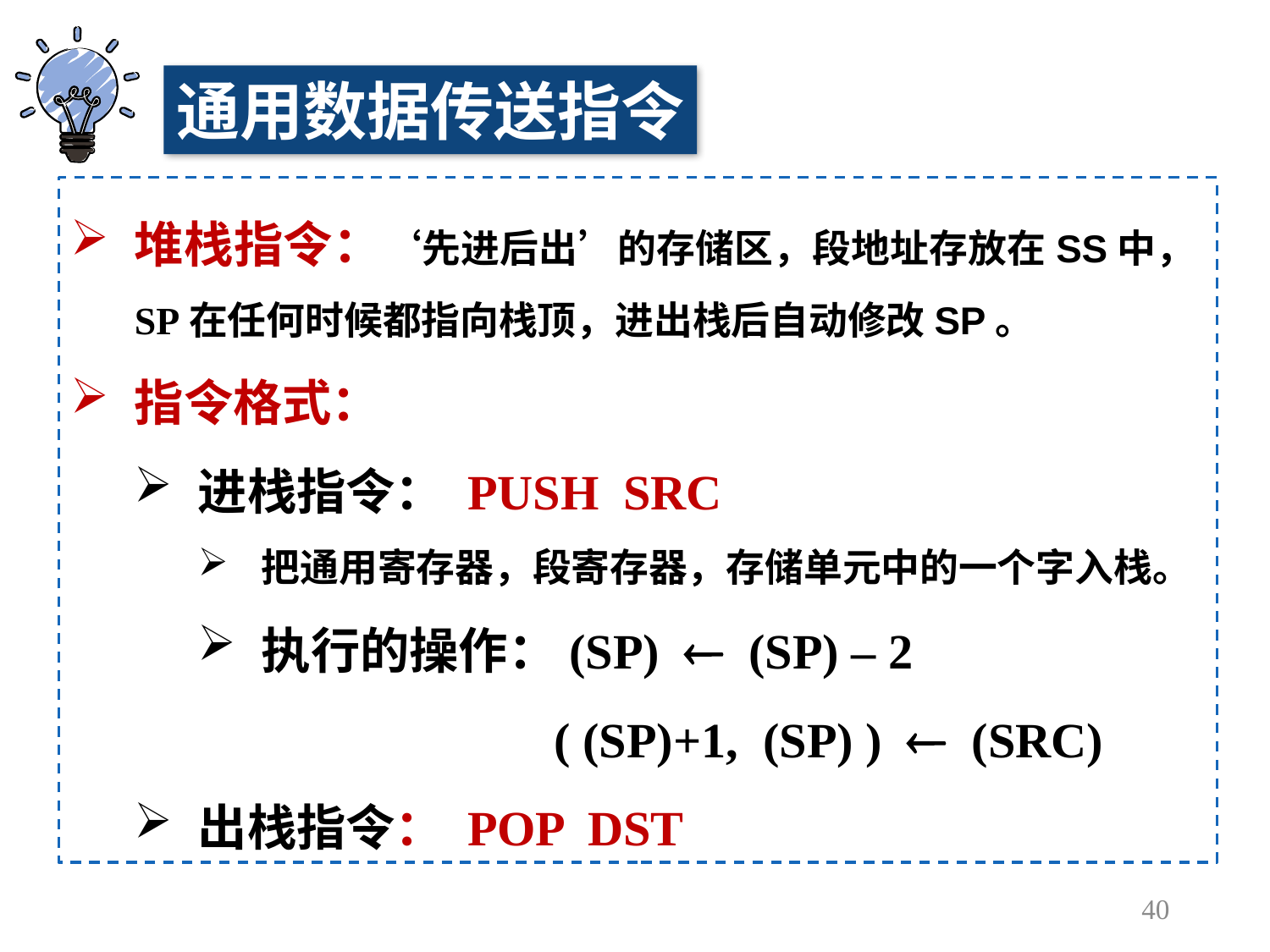

通用数据传送指令
堆栈指令：‘先进后出’的存储区，段地址存放在SS中，SP在任何时候都指向栈顶，进出栈后自动修改SP。
指令格式：
进栈指令： PUSH  SRC
把通用寄存器，段寄存器，存储单元中的一个字入栈。
执行的操作：(SP)  ←  (SP) – 2
                             ( (SP)+1,  (SP) )  ←  (SRC)
出栈指令： POP  DST
40